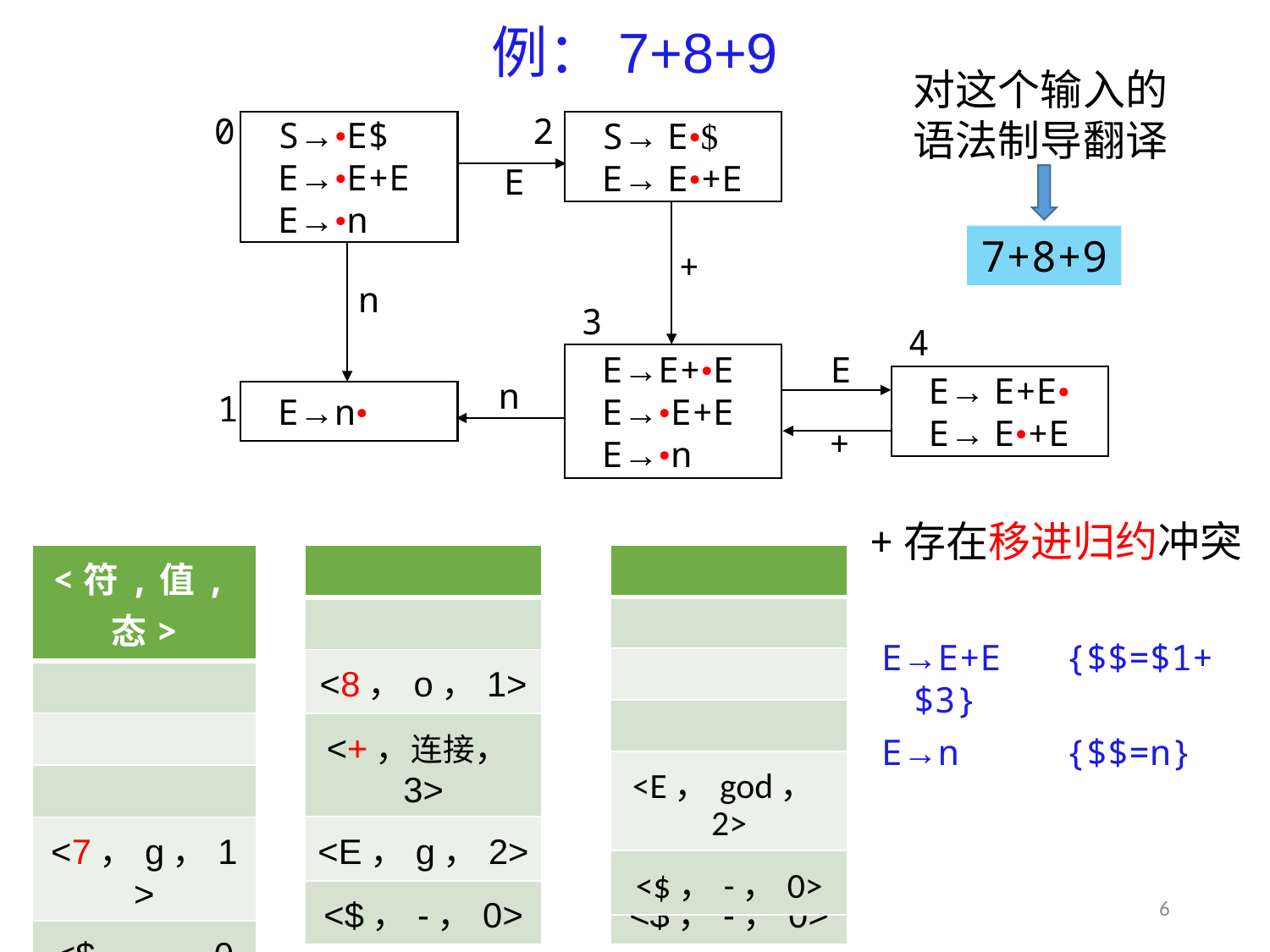

# 例：7+8+9
对这个输入的语法制导翻译
7+8+9

2
0
S→•E$
E→•E+E
E→•n
S→ E•$
E→ E•+E
4
E→E+•E
E→•E+E
E→•n
E→ E+E•
E→ E•+E
E→n•
1
E
+
n
E
n
+
3
+存在移进归约冲突
|  |
| --- |
|  |
| <E，o，4> |
| <+，连接，3> |
| <E，g，2> |
| <$，-，0> |
| <符,值,态> |
| --- |
|  |
|  |
|  |
| <7，g，1> |
| <$，-，0> |
|  |
| --- |
|  |
| <8，o，1> |
| <+，连接，3> |
| <E，g，2> |
| <$，-，0> |
|  |
| --- |
|  |
|  |
|  |
| <E，god，2> |
| <$，-，0> |
E→E+E   {$$=$1+$3}
E→n     {$$=n}
6